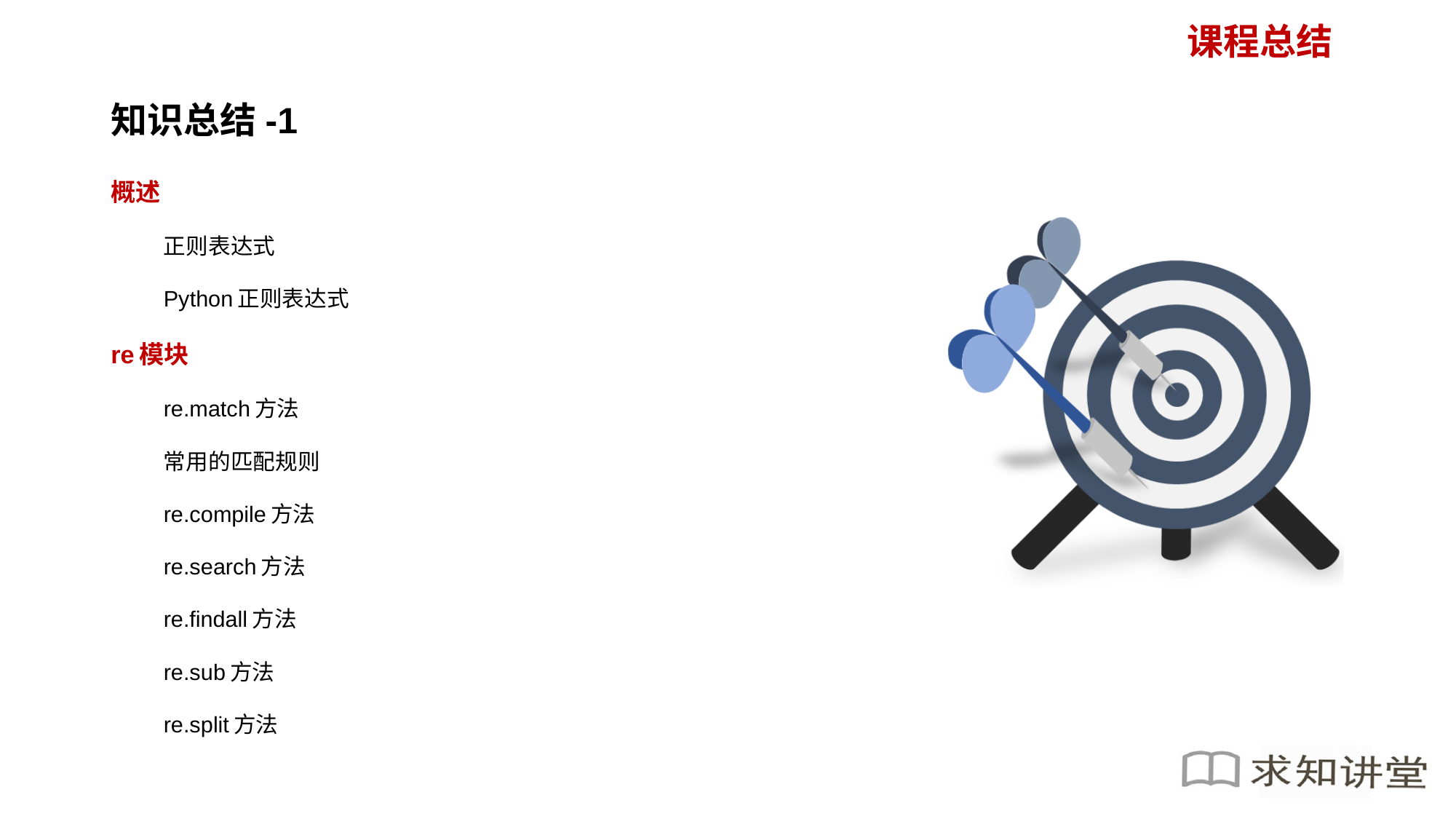

知识总结-1
概述
正则表达式
Python正则表达式
re模块
re.match方法
常用的匹配规则
re.compile方法
re.search方法
re.findall方法
re.sub方法
re.split方法